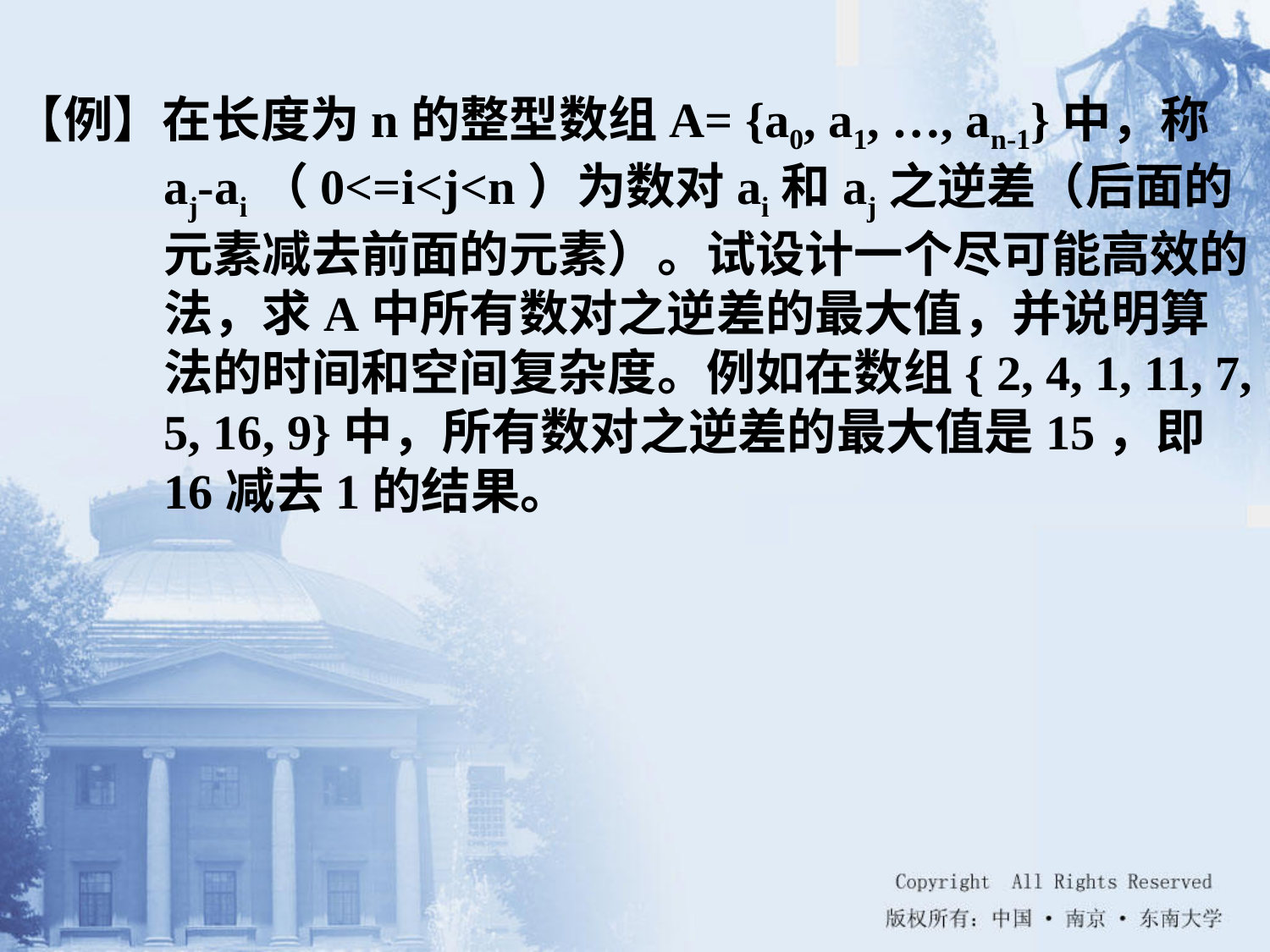

【例】在长度为n的整型数组A= {a0, a1, …, an-1}中，称aj-ai（0<=i<j<n）为数对ai和aj之逆差（后面的元素减去前面的元素）。试设计一个尽可能高效的法，求A中所有数对之逆差的最大值，并说明算法的时间和空间复杂度。例如在数组{ 2, 4, 1, 11, 7, 5, 16, 9}中，所有数对之逆差的最大值是15，即16减去1的结果。